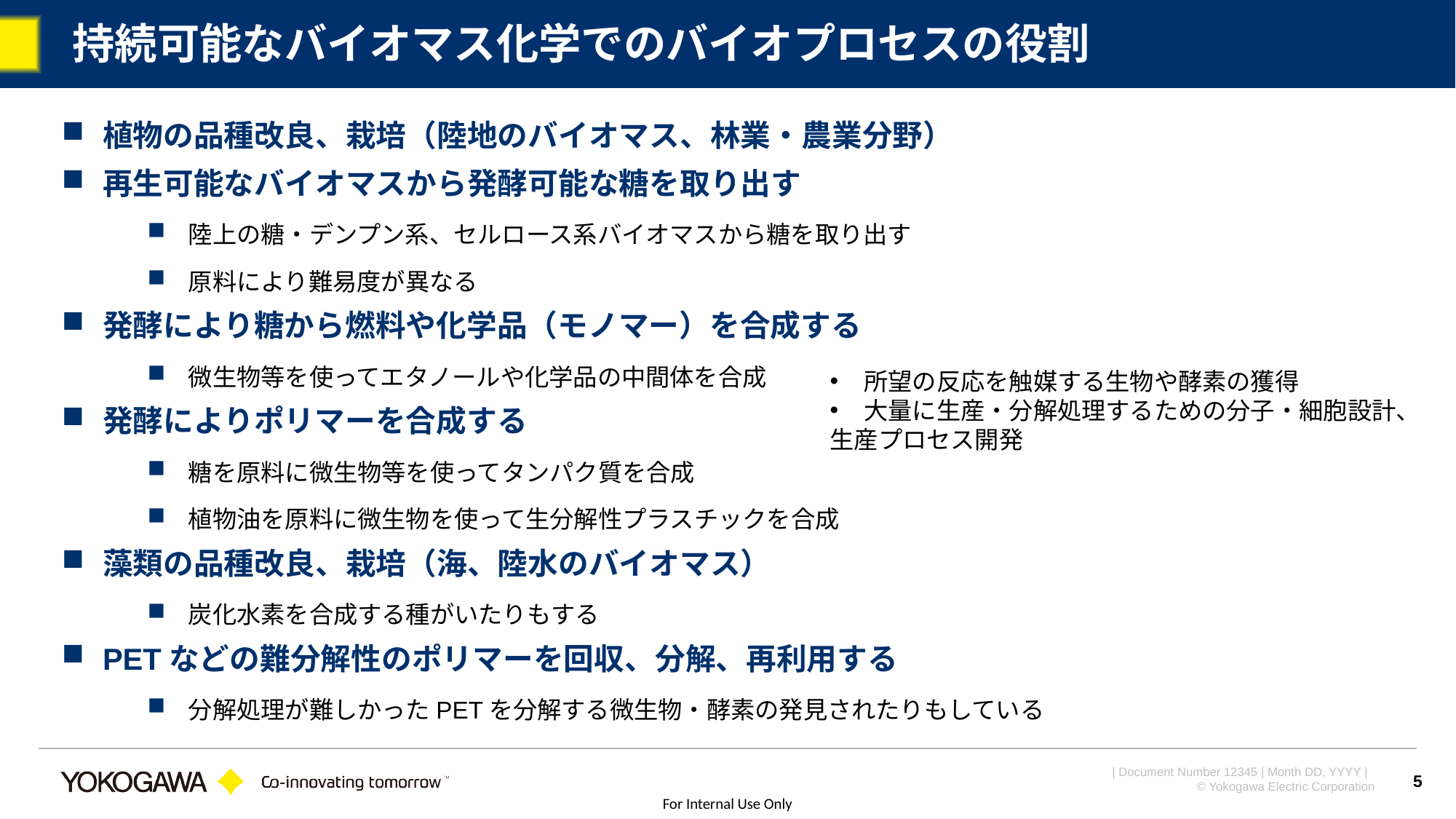

# 持続可能なバイオマス化学でのバイオプロセスの役割
植物の品種改良、栽培（陸地のバイオマス、林業・農業分野）
再生可能なバイオマスから発酵可能な糖を取り出す
陸上の糖・デンプン系、セルロース系バイオマスから糖を取り出す
原料により難易度が異なる
発酵により糖から燃料や化学品（モノマー）を合成する
微生物等を使ってエタノールや化学品の中間体を合成
発酵によりポリマーを合成する
糖を原料に微生物等を使ってタンパク質を合成
植物油を原料に微生物を使って生分解性プラスチックを合成
藻類の品種改良、栽培（海、陸水のバイオマス）
炭化水素を合成する種がいたりもする
PETなどの難分解性のポリマーを回収、分解、再利用する
分解処理が難しかったPETを分解する微生物・酵素の発見されたりもしている
所望の反応を触媒する生物や酵素の獲得
大量に生産・分解処理するための分子・細胞設計、
生産プロセス開発
5